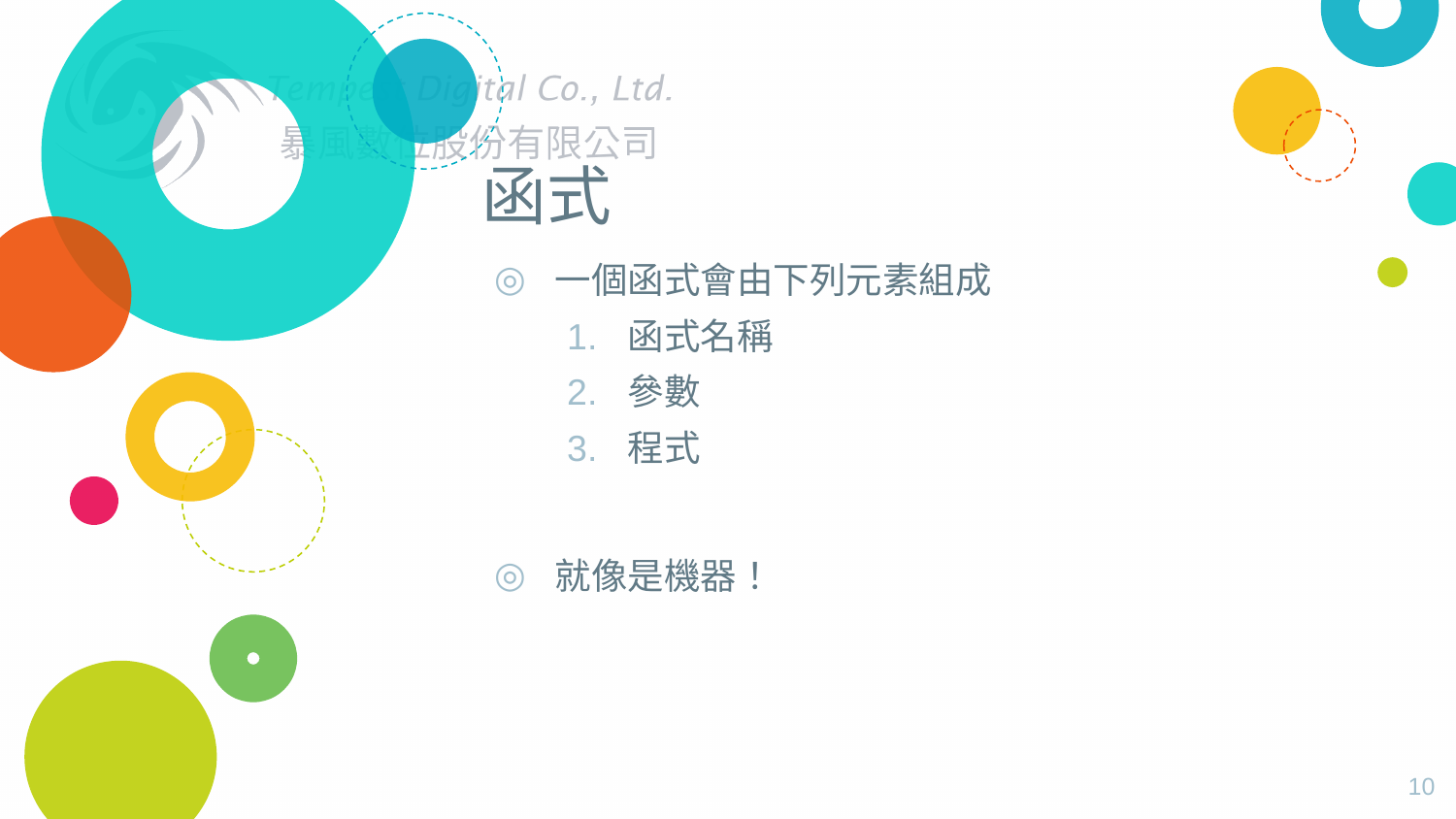

# 函式
一個函式會由下列元素組成
函式名稱
參數
程式

就像是機器！
10